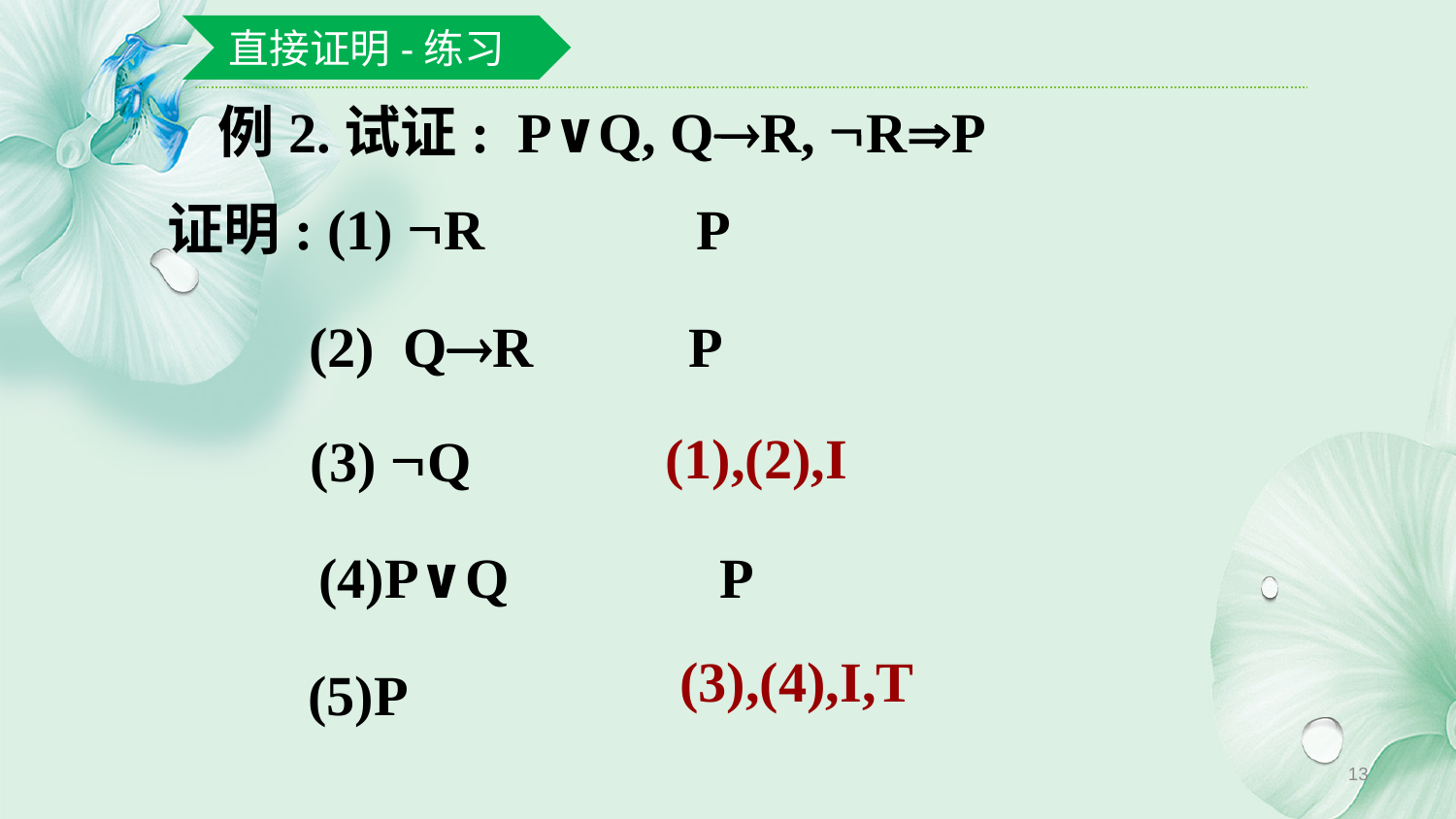

直接证明-练习
例2.试证:  P∨Q, Q→R, ¬R⇒P
证明: (1) ¬R               P
(2)  Q→R           P
(1),(2),I
(3) ¬Q
(4)P∨Q               P
(3),(4),I,T
(5)P
13